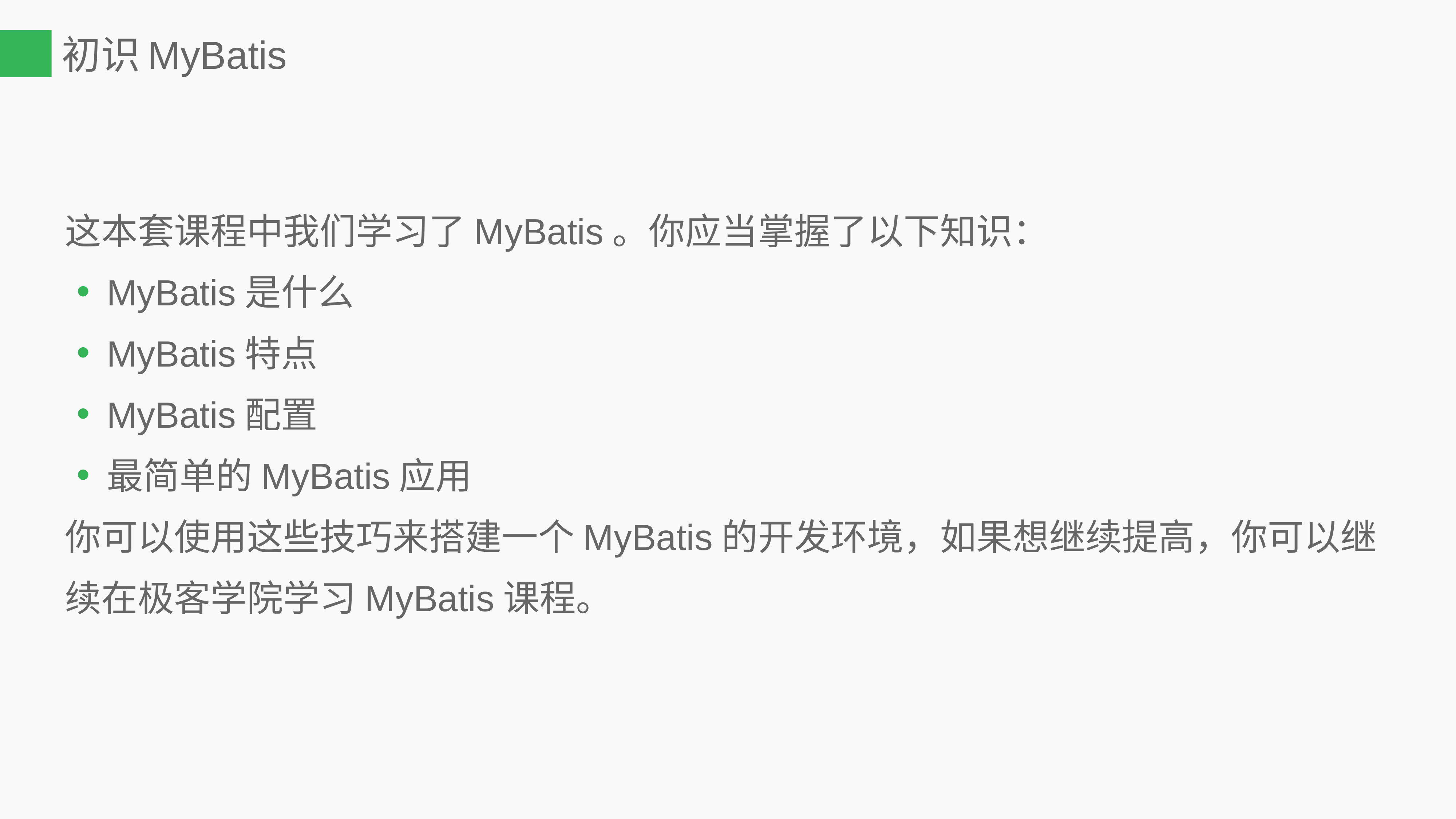

# 初识MyBatis
这本套课程中我们学习了MyBatis。你应当掌握了以下知识：
MyBatis是什么
MyBatis特点
MyBatis配置
最简单的MyBatis应用
你可以使用这些技巧来搭建一个MyBatis的开发环境，如果想继续提高，你可以继续在极客学院学习MyBatis课程。